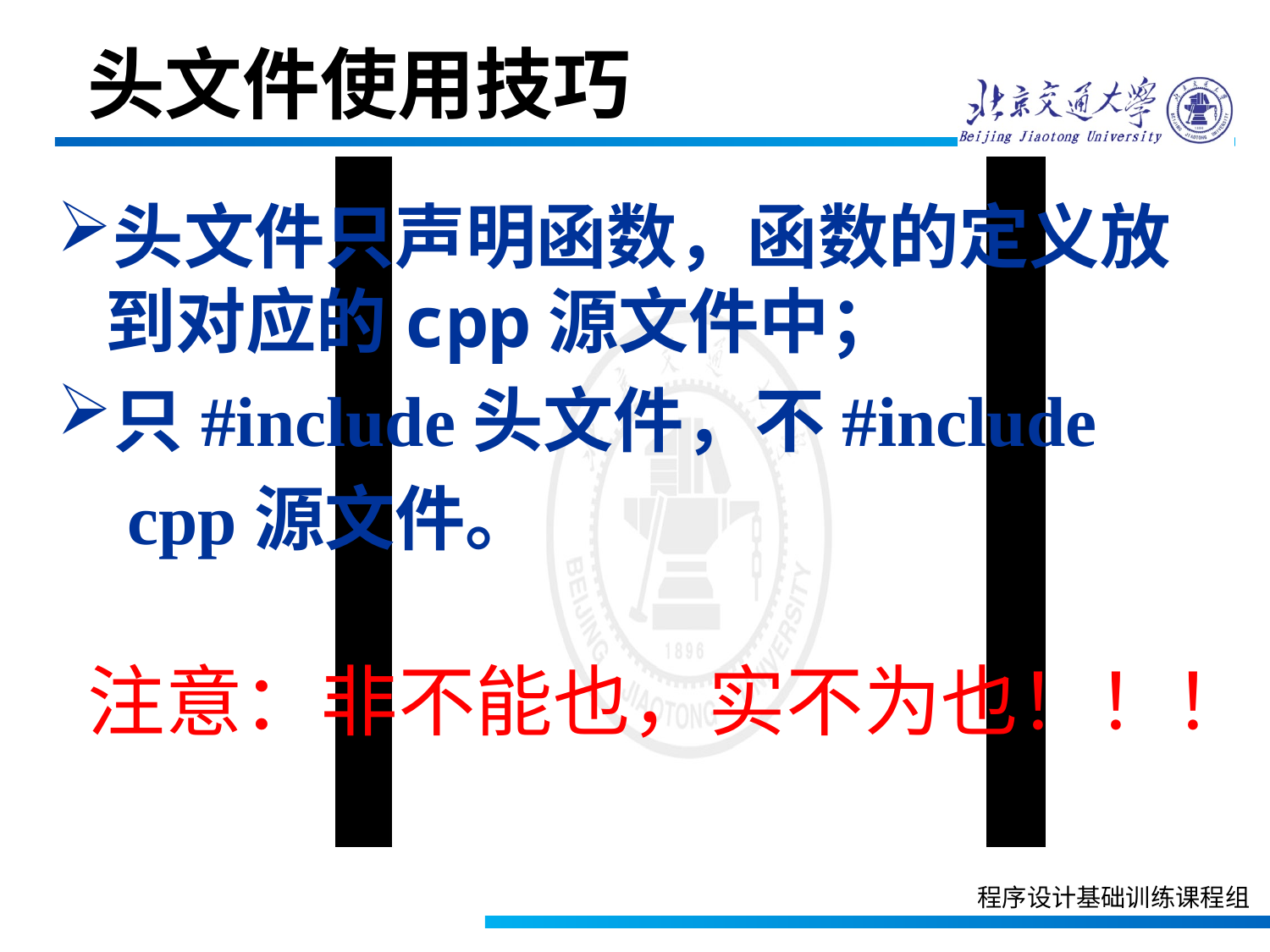

头文件使用技巧
头文件只声明函数，函数的定义放到对应的cpp源文件中；
只#include头文件，不#include
    cpp源文件。

注意：非不能也，实不为也！！！
程序设计基础训练课程组